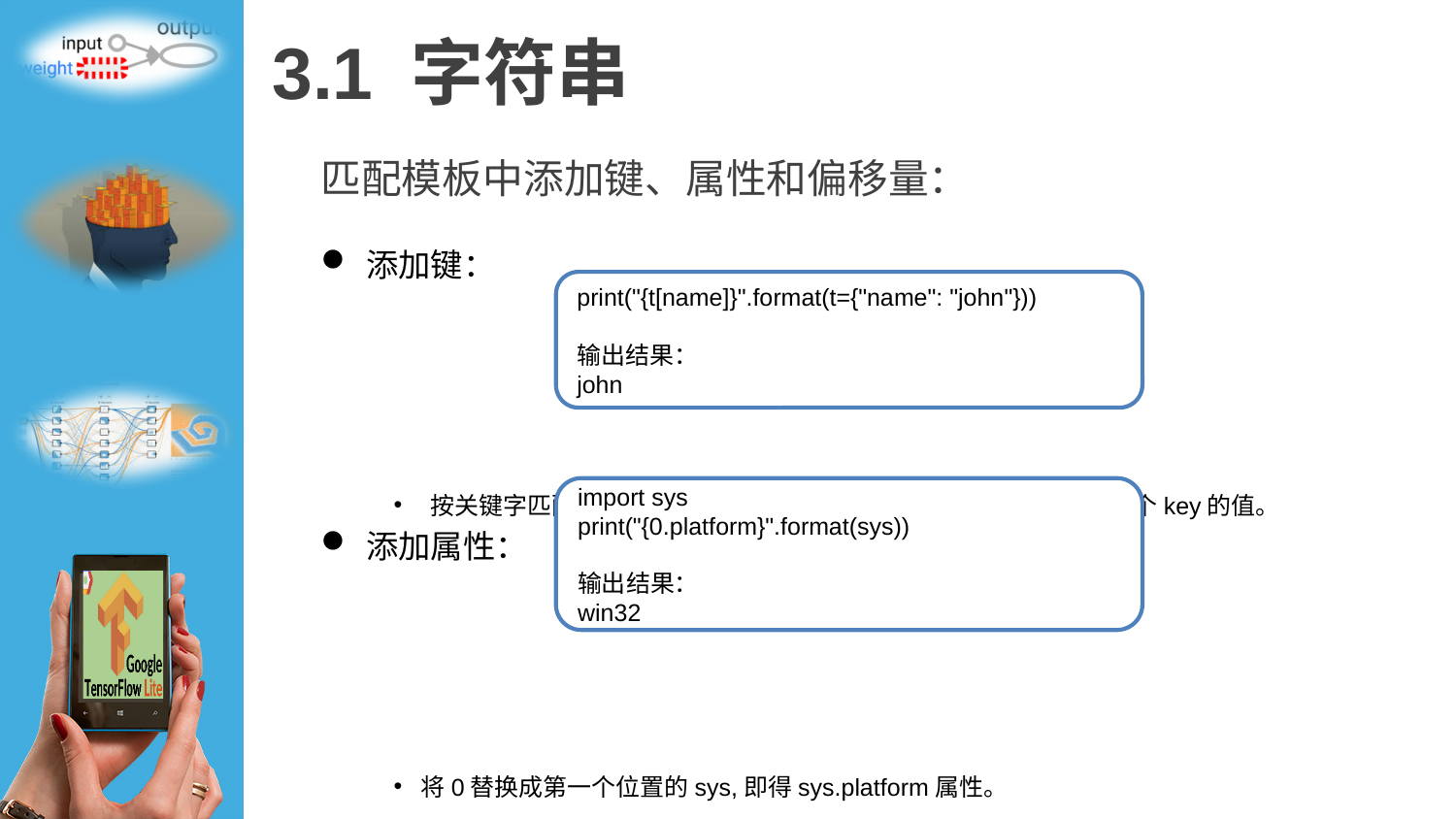

# 3.1 字符串
匹配模板中添加键、属性和偏移量：
添加键：

按关键字匹配到值之后，即得到一个字典，因此可以取得name这个key的值。
添加属性：

将0替换成第一个位置的sys,即得sys.platform属性。

print("{t[name]}".format(t={"name": "john"}))

输出结果：
john
import sys
print("{0.platform}".format(sys))

输出结果：
win32